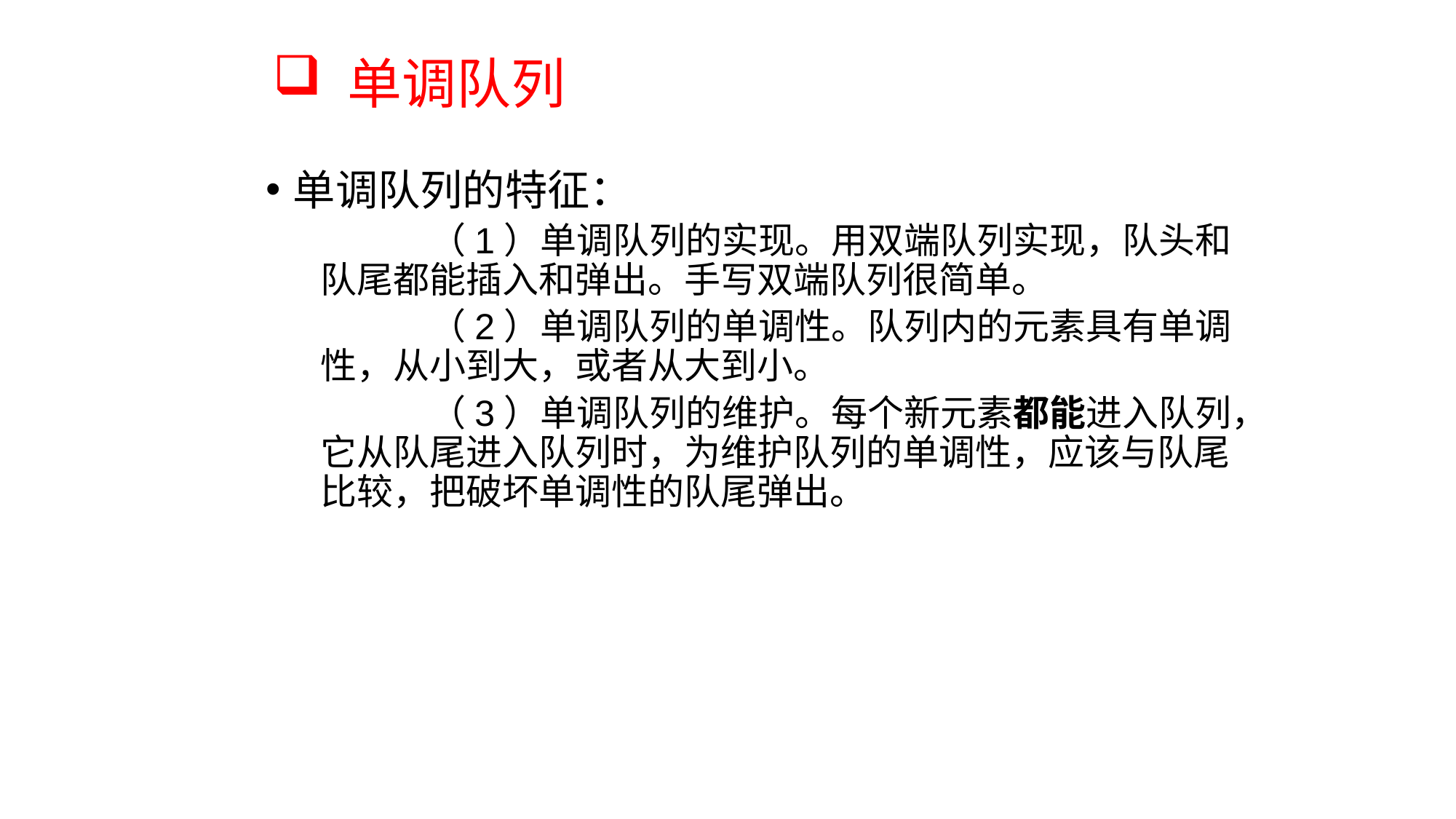

# 单调队列
单调队列的特征：
	（1）单调队列的实现。用双端队列实现，队头和队尾都能插入和弹出。手写双端队列很简单。
	（2）单调队列的单调性。队列内的元素具有单调性，从小到大，或者从大到小。
	（3）单调队列的维护。每个新元素都能进入队列，它从队尾进入队列时，为维护队列的单调性，应该与队尾比较，把破坏单调性的队尾弹出。